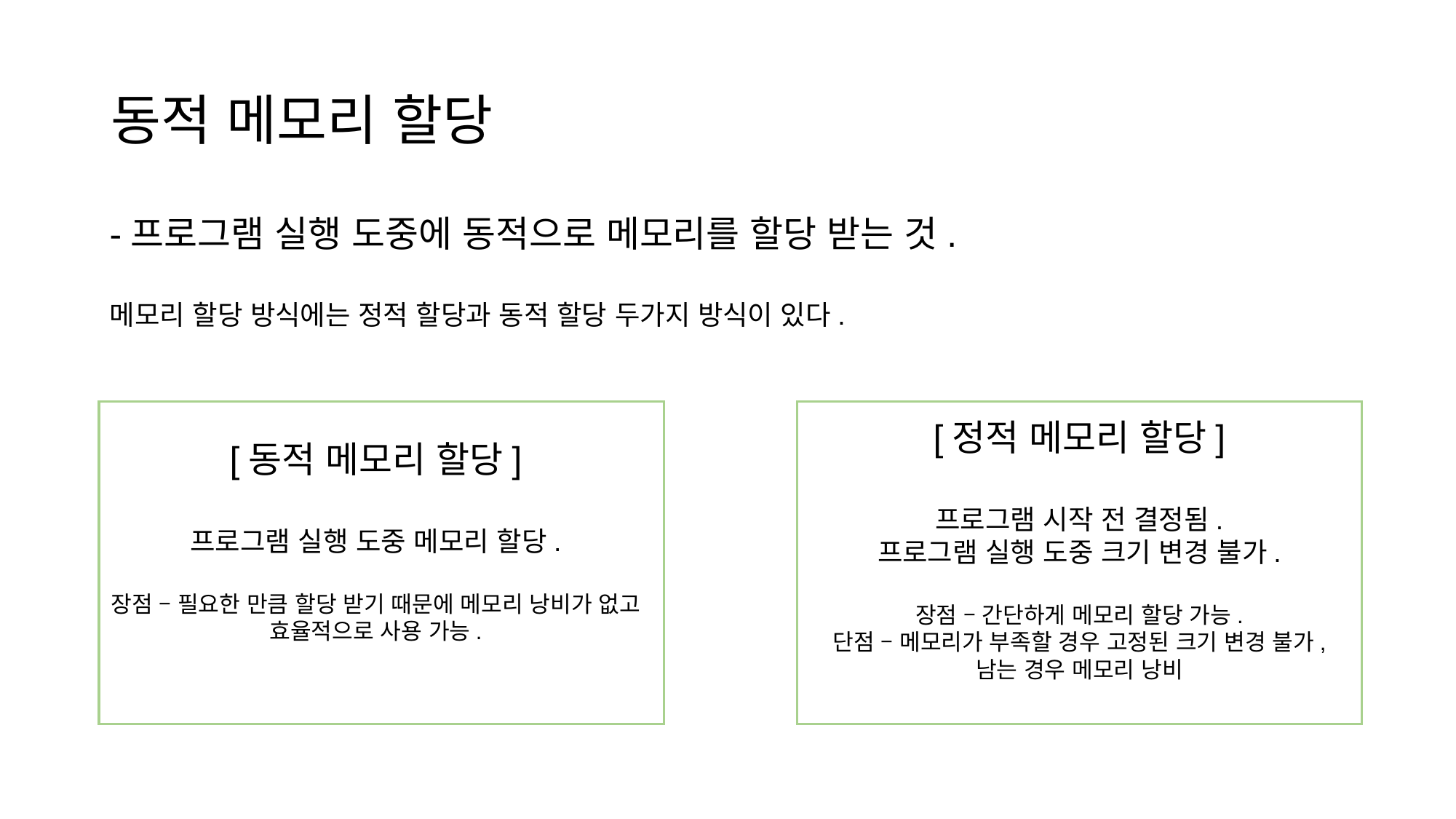

# 동적 메모리 할당
-프로그램 실행 도중에 동적으로 메모리를 할당 받는 것.

메모리 할당 방식에는 정적 할당과 동적 할당 두가지 방식이 있다.

[정적 메모리 할당]

프로그램 시작 전 결정됨.
프로그램 실행 도중 크기 변경 불가.

장점 – 간단하게 메모리 할당 가능.
단점 – 메모리가 부족할 경우 고정된 크기 변경 불가, 남는 경우 메모리 낭비

[동적 메모리 할당]

프로그램 실행 도중 메모리 할당.

장점 – 필요한 만큼 할당 받기 때문에 메모리 낭비가 없고 효율적으로 사용 가능.